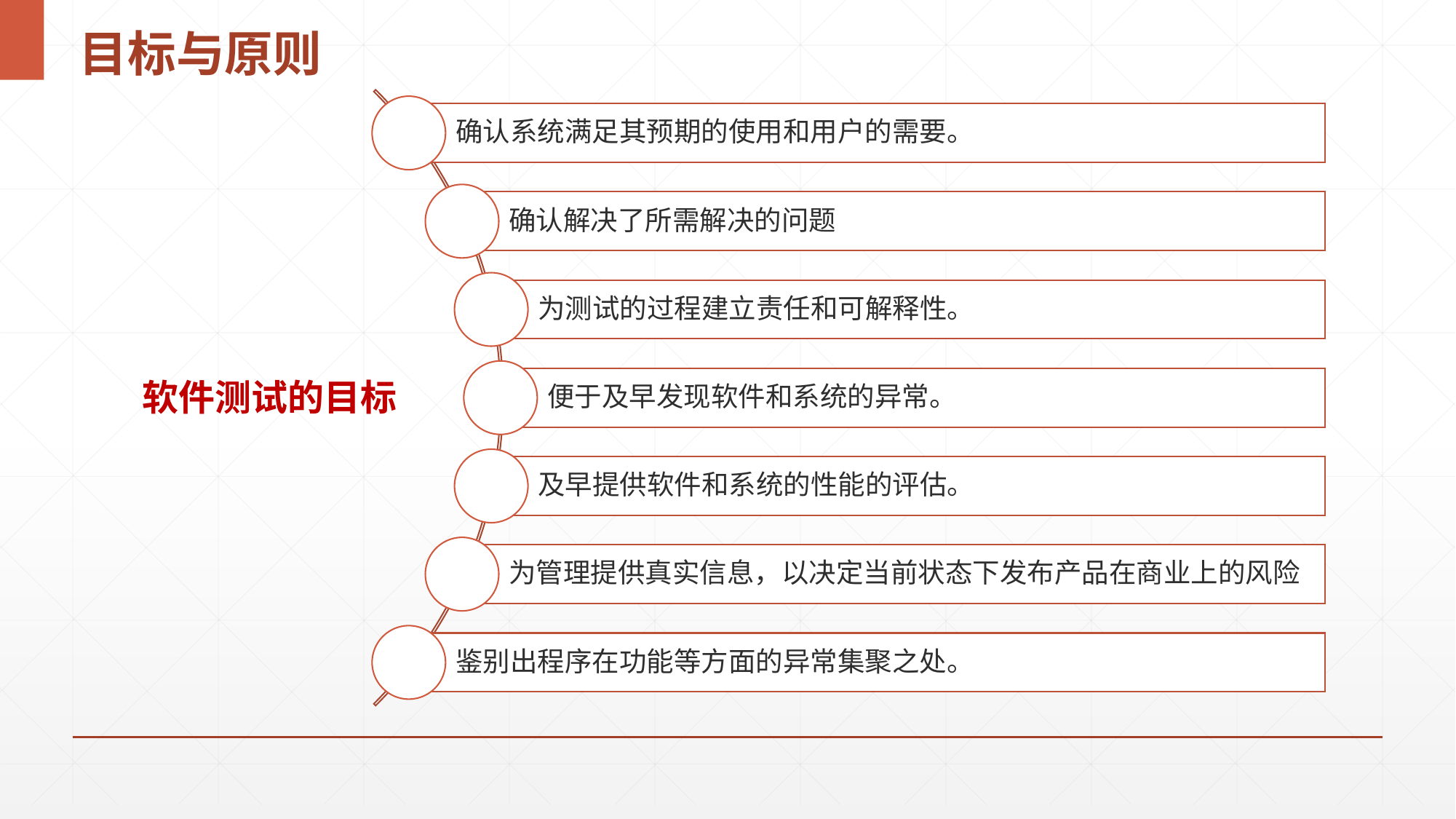

# 目标与原则
确认系统满足其预期的使用和用户的需要。
确认解决了所需解决的问题
为测试的过程建立责任和可解释性。
便于及早发现软件和系统的异常。
及早提供软件和系统的性能的评估。
为管理提供真实信息，以决定当前状态下发布产品在商业上的风险
鉴别出程序在功能等方面的异常集聚之处。
软件测试的目标